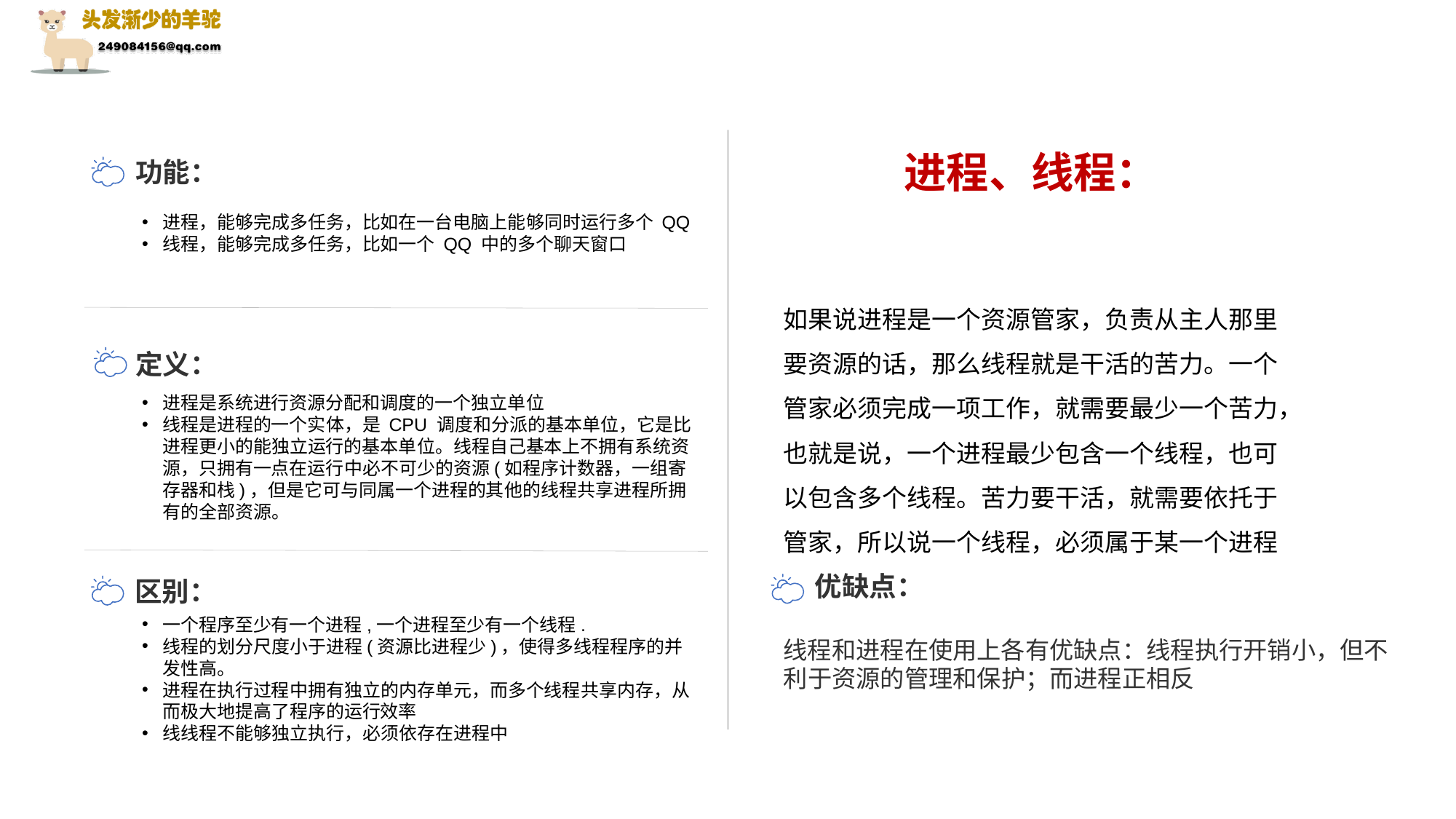

进程，能够完成多任务，比如在一台电脑上能够同时运行多个 QQ
线程，能够完成多任务，比如一个 QQ 中的多个聊天窗口
如果说进程是一个资源管家，负责从主人那里要资源的话，那么线程就是干活的苦力。一个管家必须完成一项工作，就需要最少一个苦力，也就是说，一个进程最少包含一个线程，也可以包含多个线程。苦力要干活，就需要依托于管家，所以说一个线程，必须属于某一个进程
进程是系统进行资源分配和调度的一个独立单位
线程是进程的一个实体，是 CPU 调度和分派的基本单位，它是比进程更小的能独立运行的基本单位。线程自己基本上不拥有系统资源，只拥有一点在运行中必不可少的资源(如程序计数器，一组寄存器和栈)，但是它可与同属一个进程的其他的线程共享进程所拥有的全部资源。

一个程序至少有一个进程,一个进程至少有一个线程.
线程的划分尺度小于进程(资源比进程少)，使得多线程程序的并发性高。
进程在执行过程中拥有独立的内存单元，而多个线程共享内存，从而极大地提高了程序的运行效率
线线程不能够独立执行，必须依存在进程中
进程、线程：
功能：

定义：

优缺点：
区别：

线程和进程在使用上各有优缺点：线程执行开销小，但不利于资源的管理和保护；而进程正相反